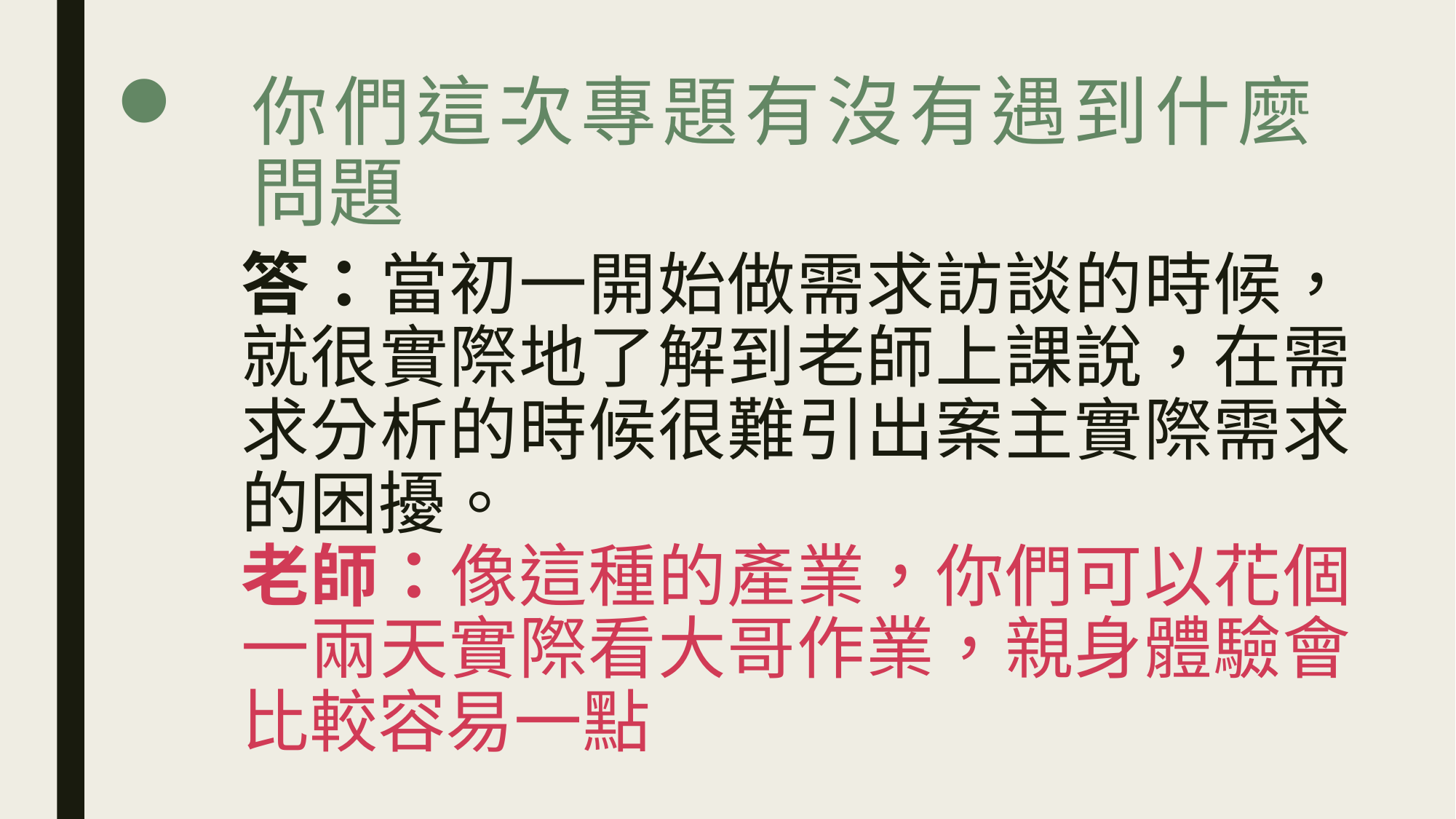

你們這次專題有沒有遇到什麼問題

答：當初一開始做需求訪談的時候，就很實際地了解到老師上課說，在需求分析的時候很難引出案主實際需求的困擾。
老師：像這種的產業，你們可以花個一兩天實際看大哥作業，親身體驗會比較容易一點